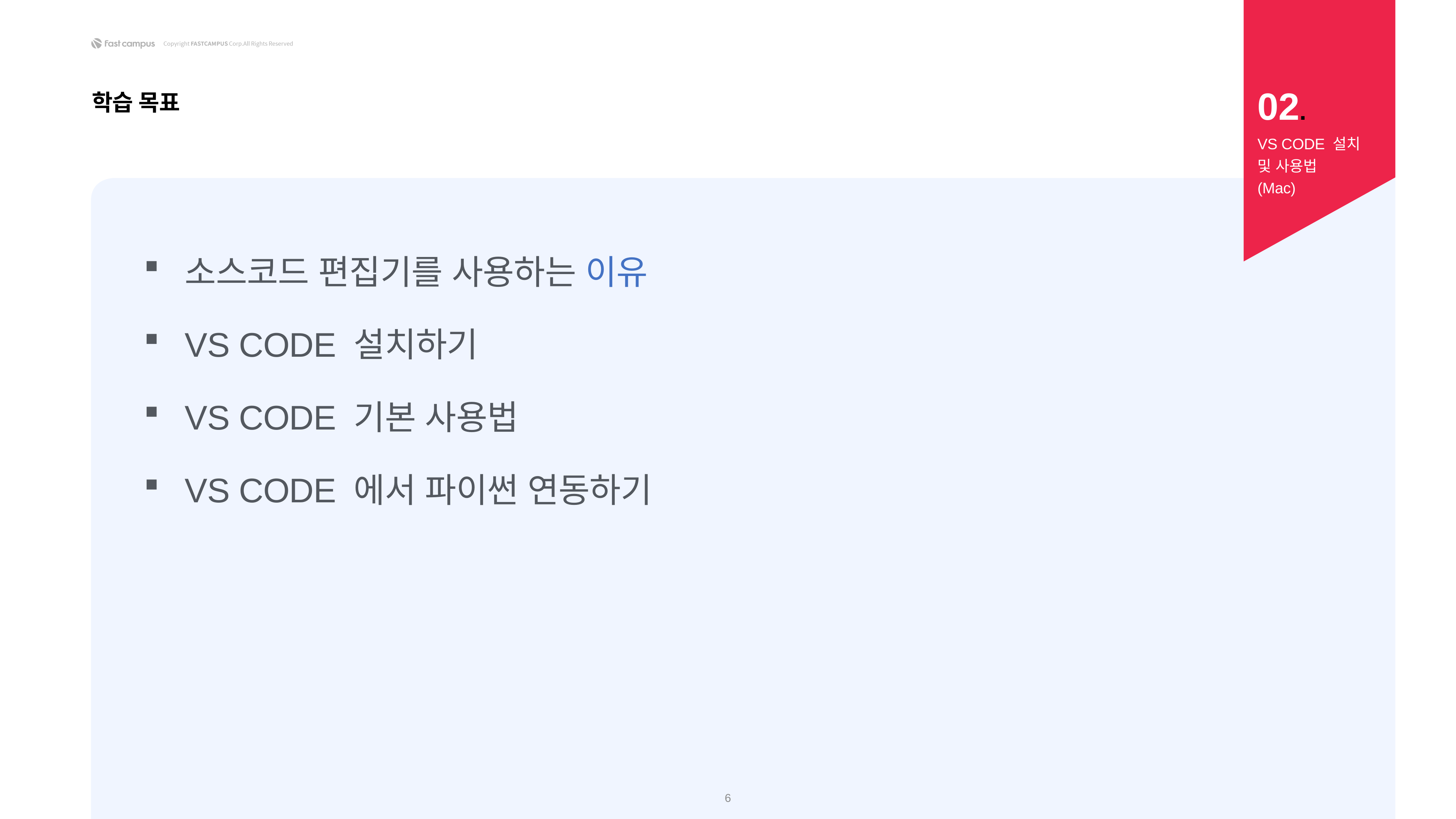

02.
학습 목표
VS CODE 설치
및 사용법
(Mac)
소스코드 편집기를 사용하는 이유
VS CODE 설치하기
VS CODE 기본 사용법
VS CODE 에서 파이썬 연동하기
6